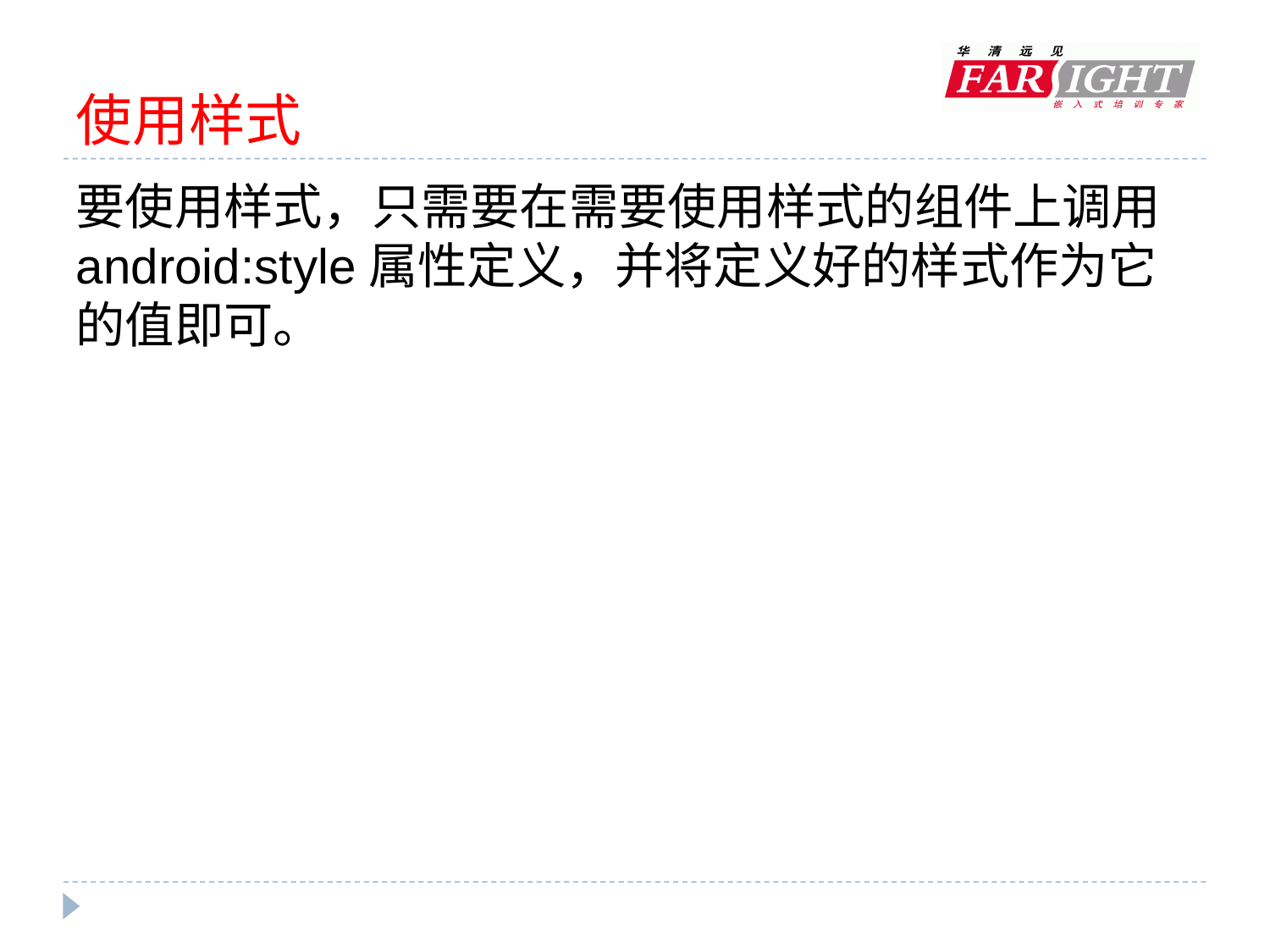

# 使用样式
要使用样式，只需要在需要使用样式的组件上调用android:style属性定义，并将定义好的样式作为它的值即可。